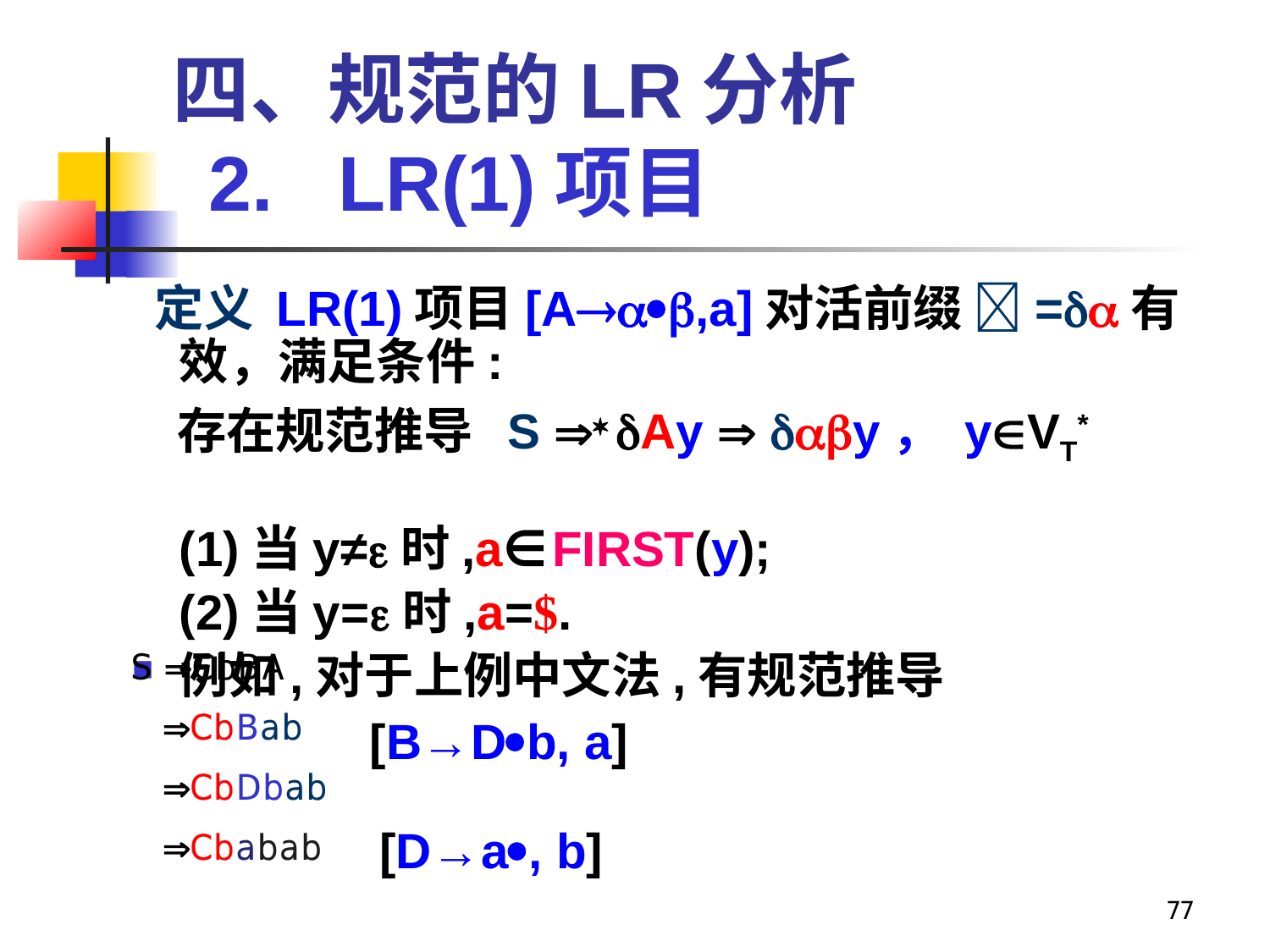

四、规范的LR分析
 2.   LR(1)项目
 定义 LR(1)项目[A→α•β,a]对活前缀 γ=δα有效，满足条件:
   存在规范推导  S ⇒∗ δAy ⇒ δαβy， y∈VT*
	(1)当y≠ε时,a∈FIRST(y);
	(2)当y=ε时,a=$.
例如,对于上例中文法,有规范推导
S ⇒CbBA
   ⇒CbBab
   ⇒CbDbab
   ⇒Cbabab

[B→D•b, a]
[D→a•, b]
77